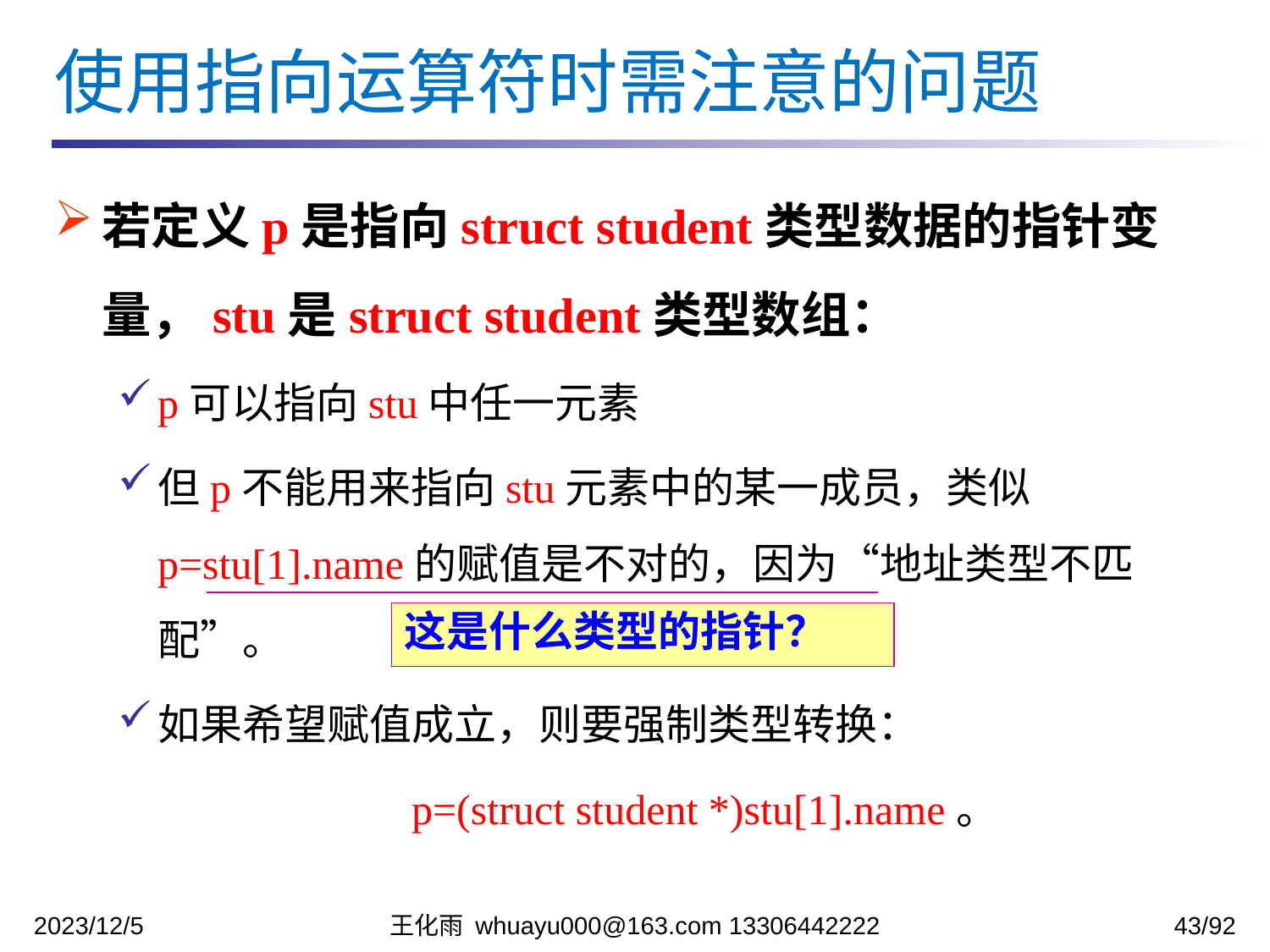

使用指向运算符时需注意的问题
若定义p是指向struct student类型数据的指针变量，stu是struct student类型数组：
p可以指向stu中任一元素
但p不能用来指向stu元素中的某一成员，类似p=stu[1].name的赋值是不对的，因为“地址类型不匹配”。
如果希望赋值成立，则要强制类型转换：
			p=(struct student *)stu[1].name。
这是什么类型的指针？
2023/12/5
王化雨 whuayu000@163.com 13306442222
43/92